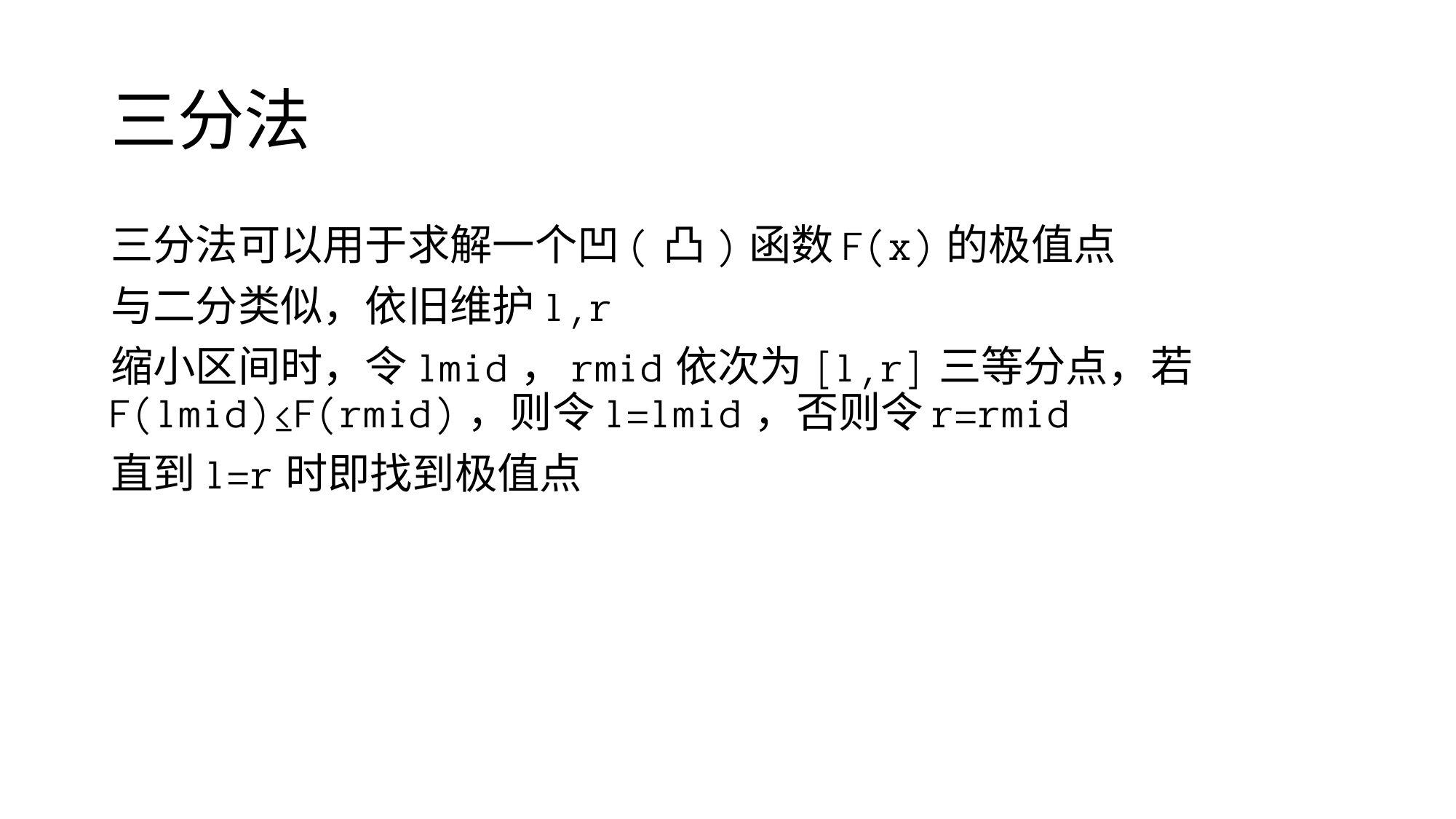

# 三分法
三分法可以用于求解一个凹(凸)函数F(x)的极值点
与二分类似，依旧维护l,r
缩小区间时，令lmid，rmid依次为[l,r]三等分点，若F(lmid)≤F(rmid)，则令l=lmid，否则令r=rmid
直到l=r时即找到极值点